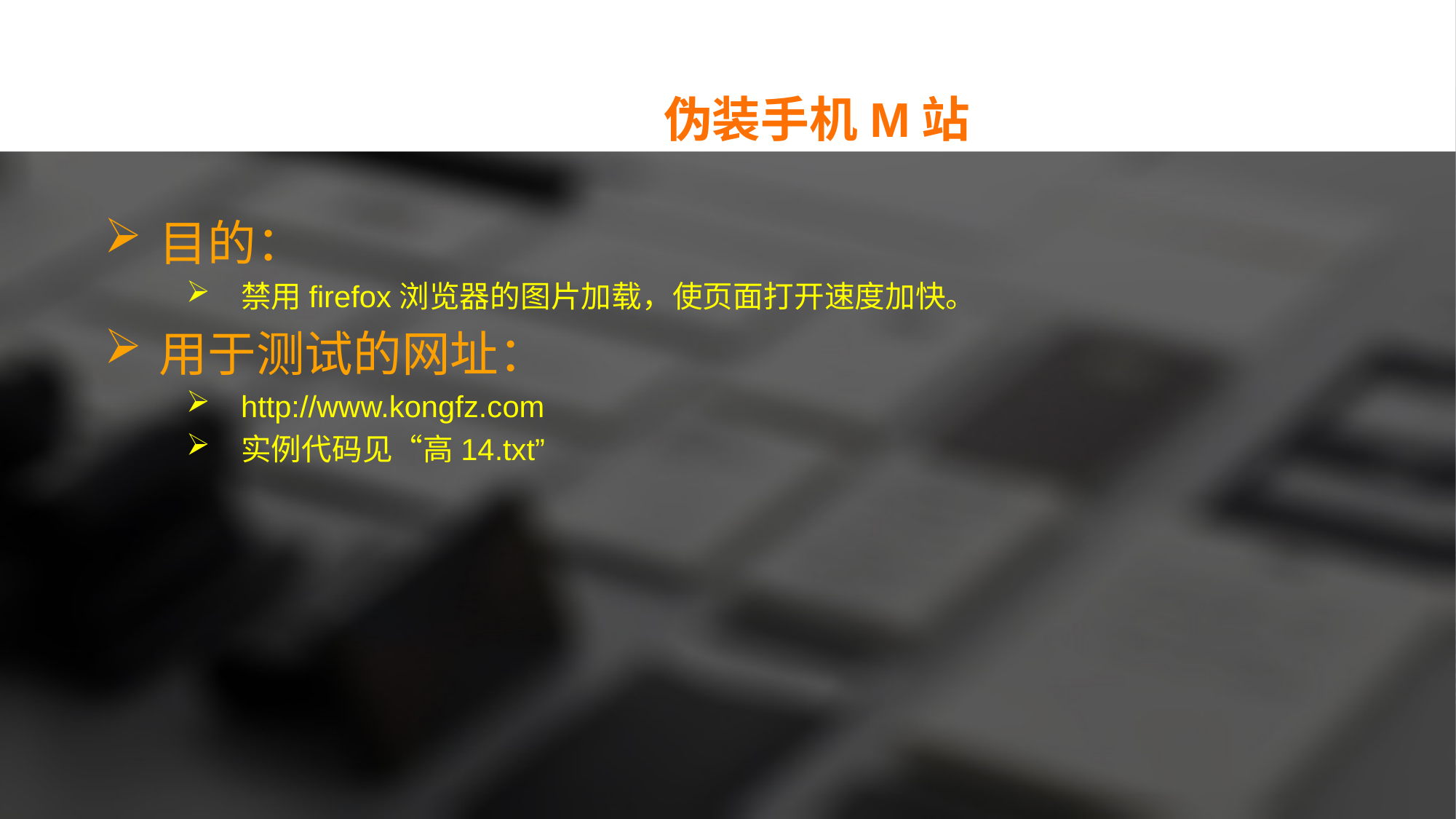

伪装手机M站
目的：
禁用firefox浏览器的图片加载，使页面打开速度加快。
用于测试的网址：
http://www.kongfz.com
实例代码见“高14.txt”